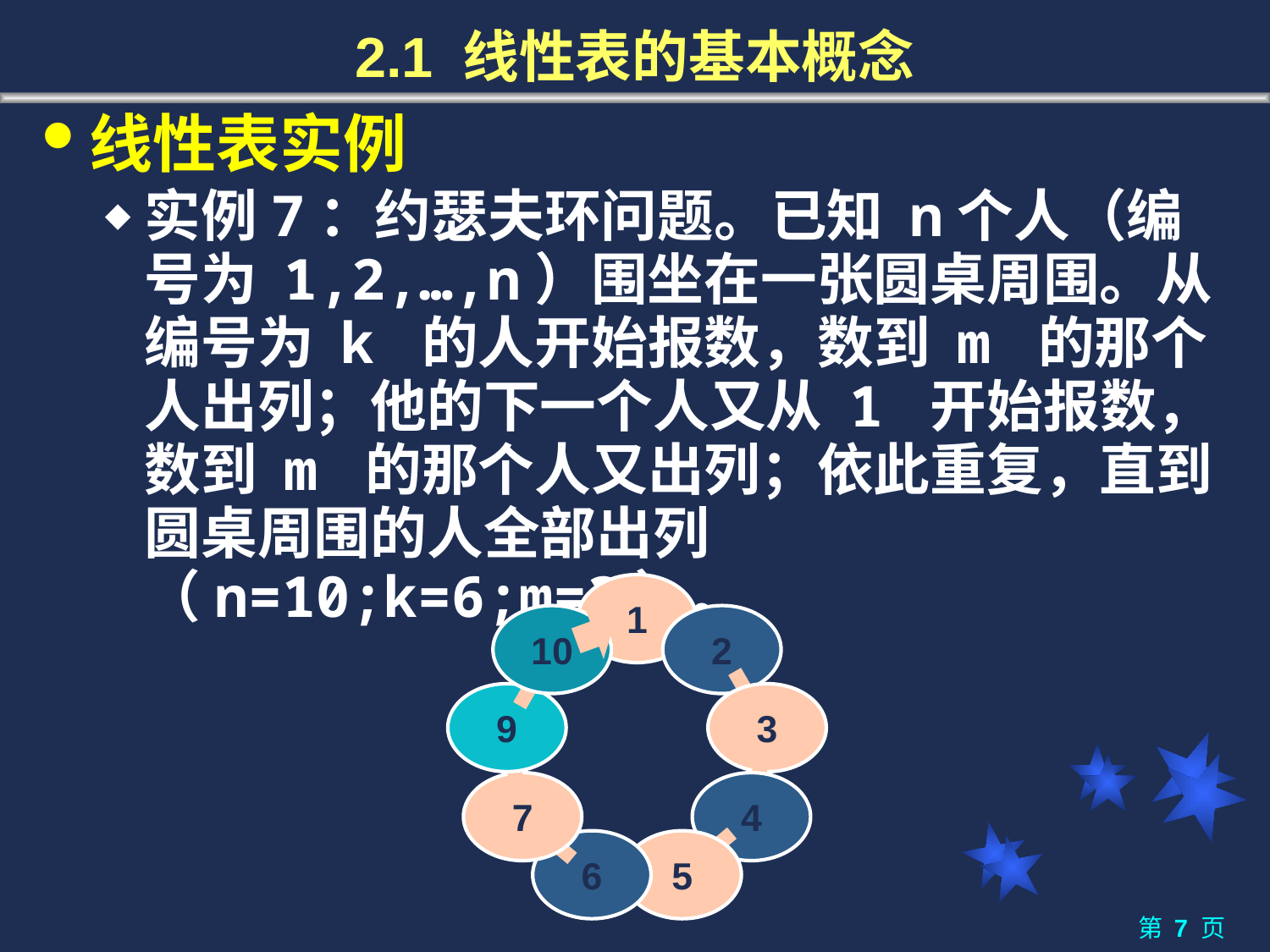

# 2.1 线性表的基本概念
线性表实例
实例7：约瑟夫环问题。已知 n个人（编号为 1,2,…,n）围坐在一张圆桌周围。从编号为 k 的人开始报数，数到 m 的那个人出列；他的下一个人又从 1 开始报数，数到 m 的那个人又出列；依此重复，直到圆桌周围的人全部出列（n=10;k=6;m=3）。
2
3
4
5
6
7
9
10
1
第 7 页